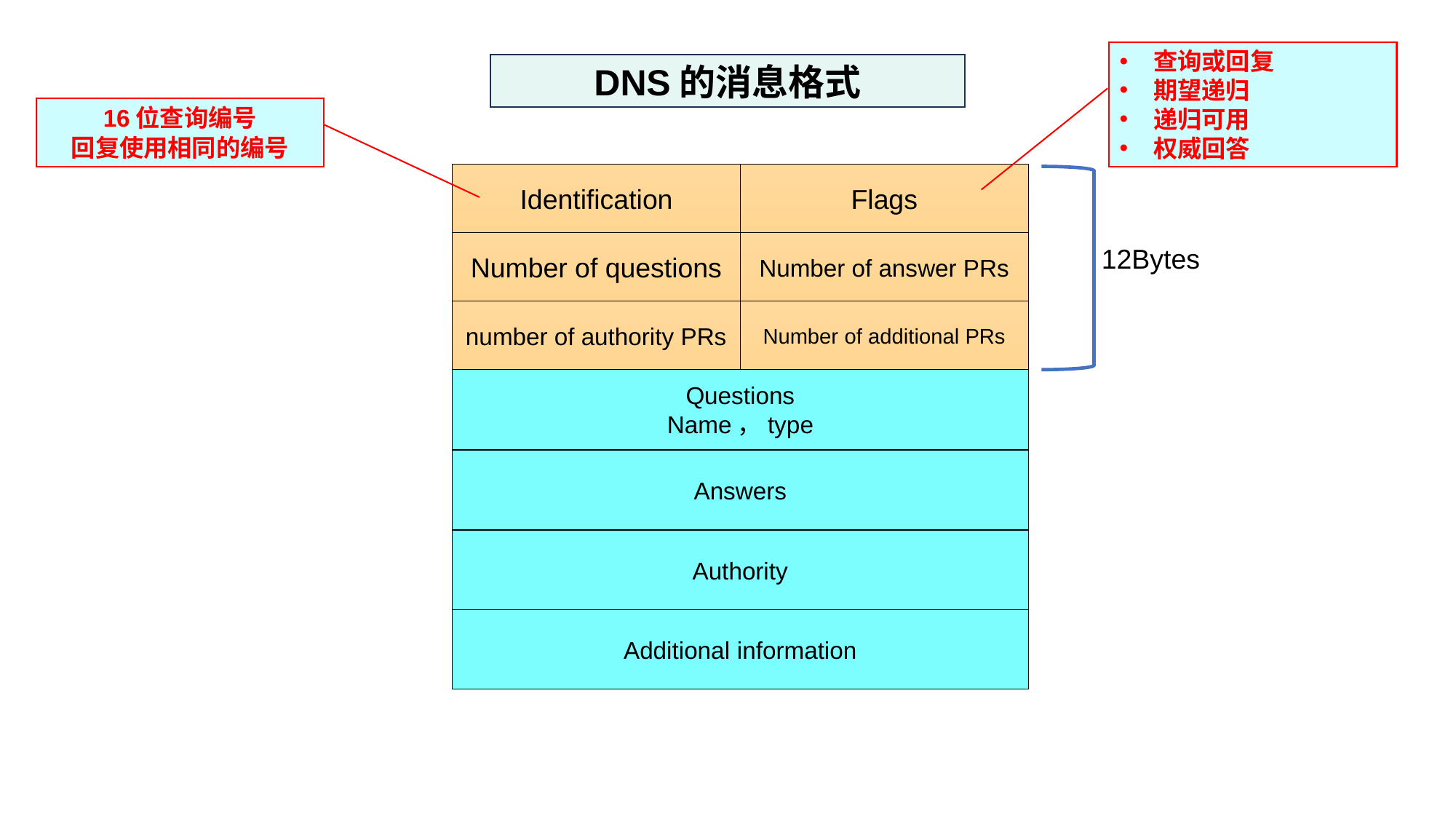

查询或回复
期望递归
递归可用
权威回答
DNS的消息格式
16位查询编号
回复使用相同的编号
Flags
Identification

Number of answer PRs
Number of questions
12Bytes
Number of additional PRs
number of authority PRs
Questions
Name，type
Answers
Authority
Additional information